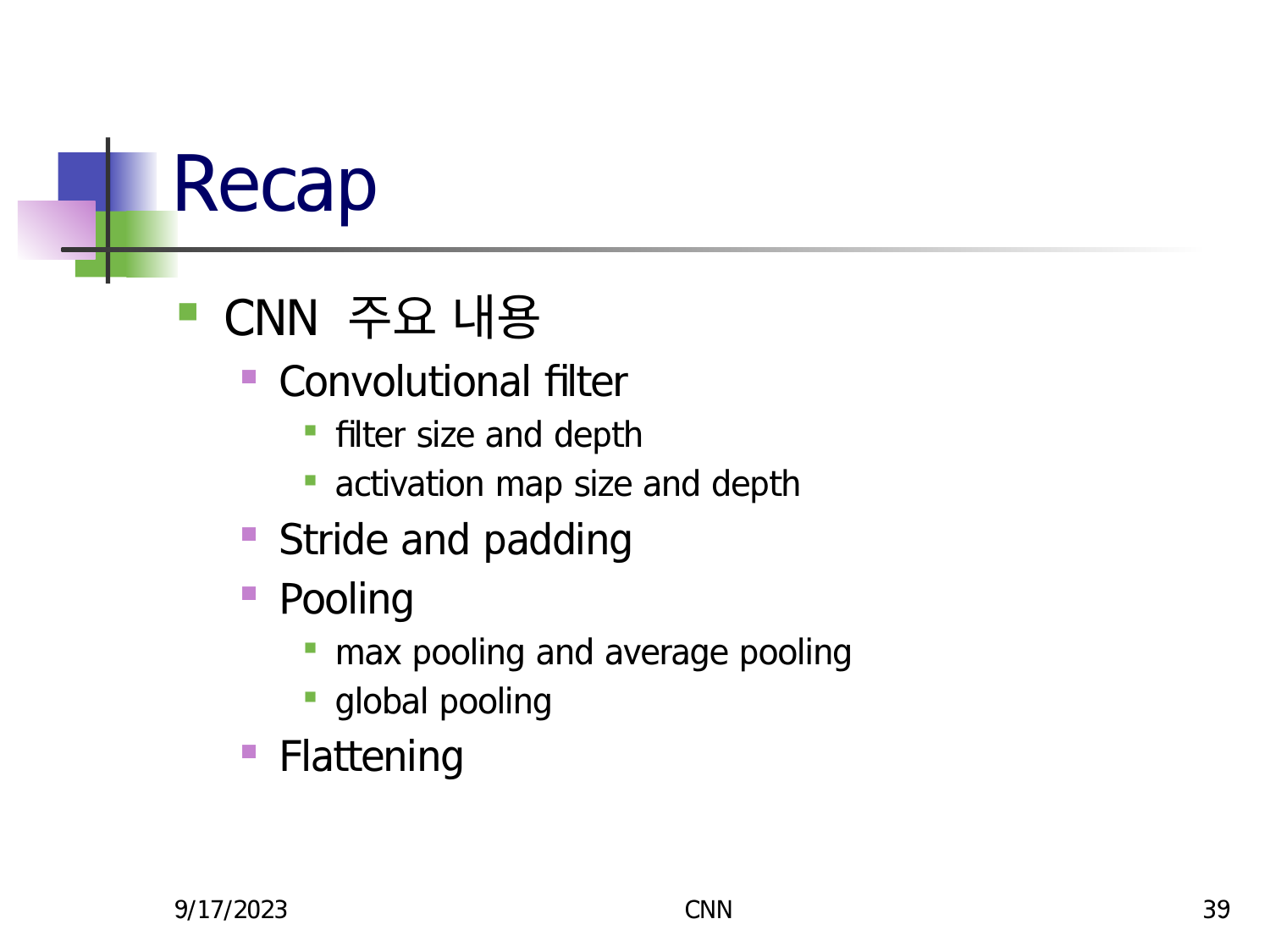

# Recap
CNN 주요 내용
Convolutional filter
filter size and depth
activation map size and depth
Stride and padding
Pooling
max pooling and average pooling
global pooling
Flattening
9/17/2023
CNN
39